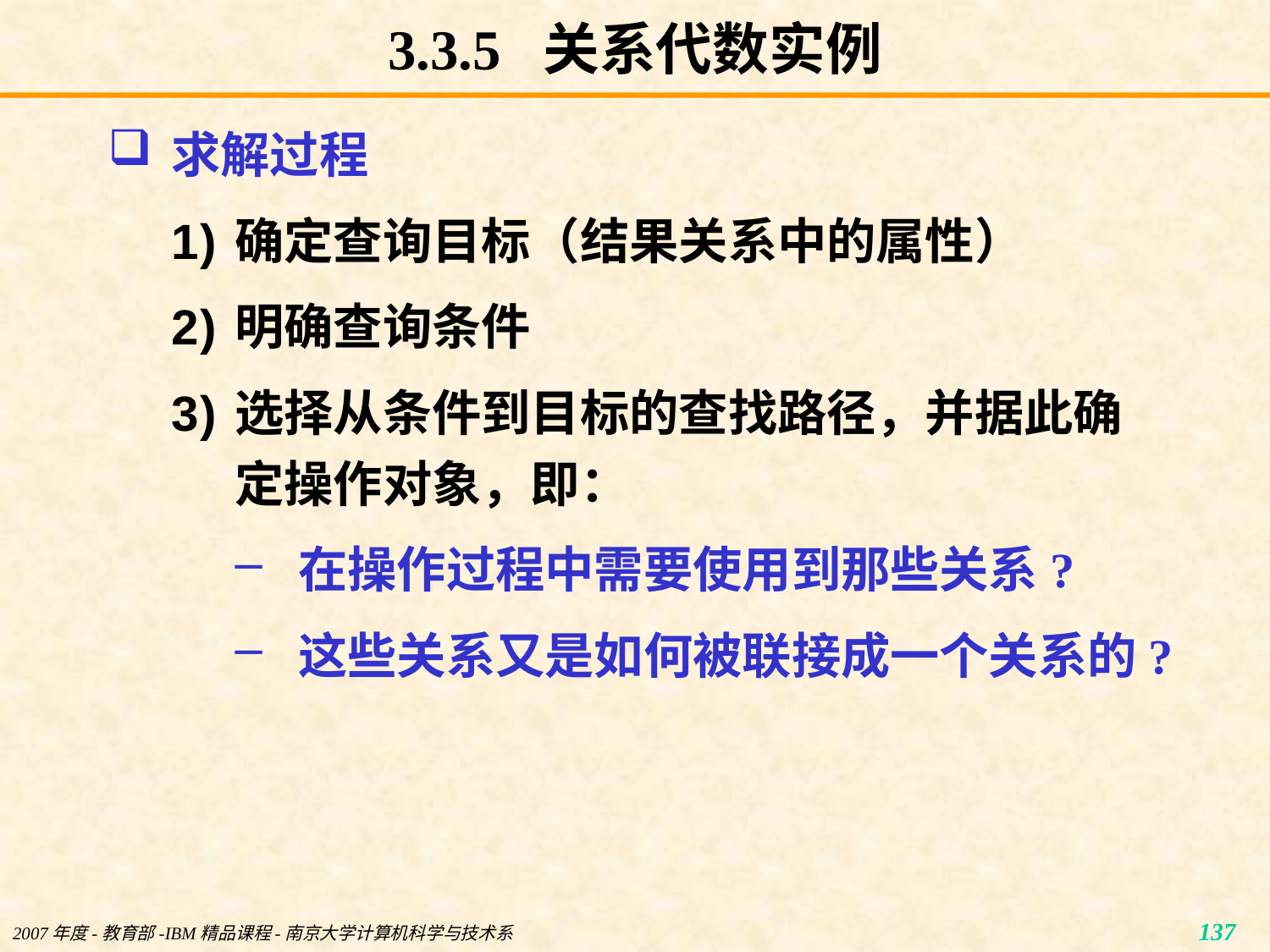

# 3.3.5  关系代数实例
求解过程
确定查询目标（结果关系中的属性）
明确查询条件
选择从条件到目标的查找路径，并据此确定操作对象，即：
在操作过程中需要使用到那些关系?
这些关系又是如何被联接成一个关系的?
137
2007年度-教育部-IBM精品课程-南京大学计算机科学与技术系